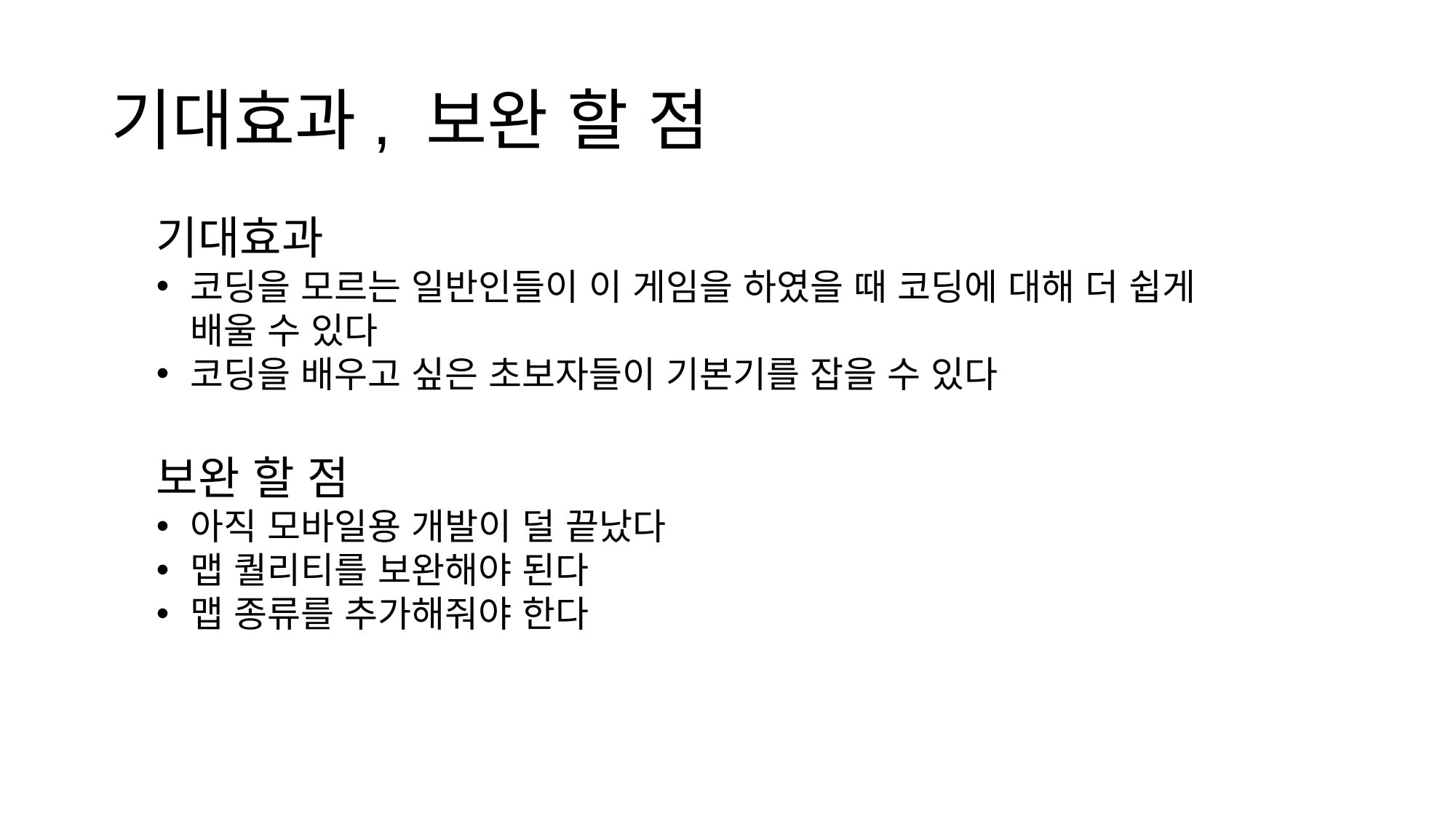

# 기대효과, 보완 할 점
기대효과
코딩을 모르는 일반인들이 이 게임을 하였을 때 코딩에 대해 더 쉽게 배울 수 있다
코딩을 배우고 싶은 초보자들이 기본기를 잡을 수 있다

보완 할 점
아직 모바일용 개발이 덜 끝났다
맵 퀄리티를 보완해야 된다
맵 종류를 추가해줘야 한다